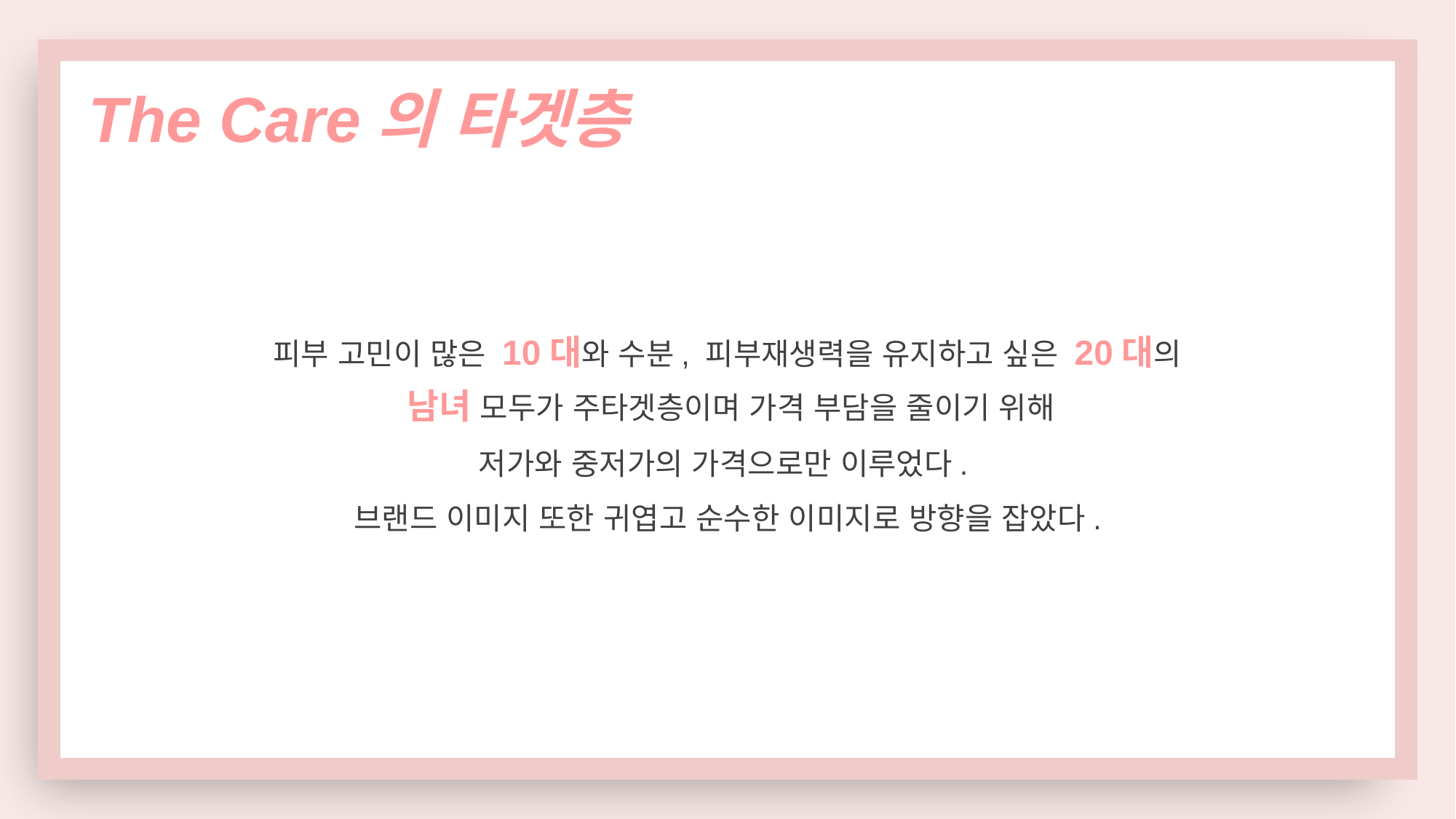

The Care의 타겟층
피부 고민이 많은 10대와 수분, 피부재생력을 유지하고 싶은 20대의
 남녀 모두가 주타겟층이며 가격 부담을 줄이기 위해
저가와 중저가의 가격으로만 이루었다.
브랜드 이미지 또한 귀엽고 순수한 이미지로 방향을 잡았다.